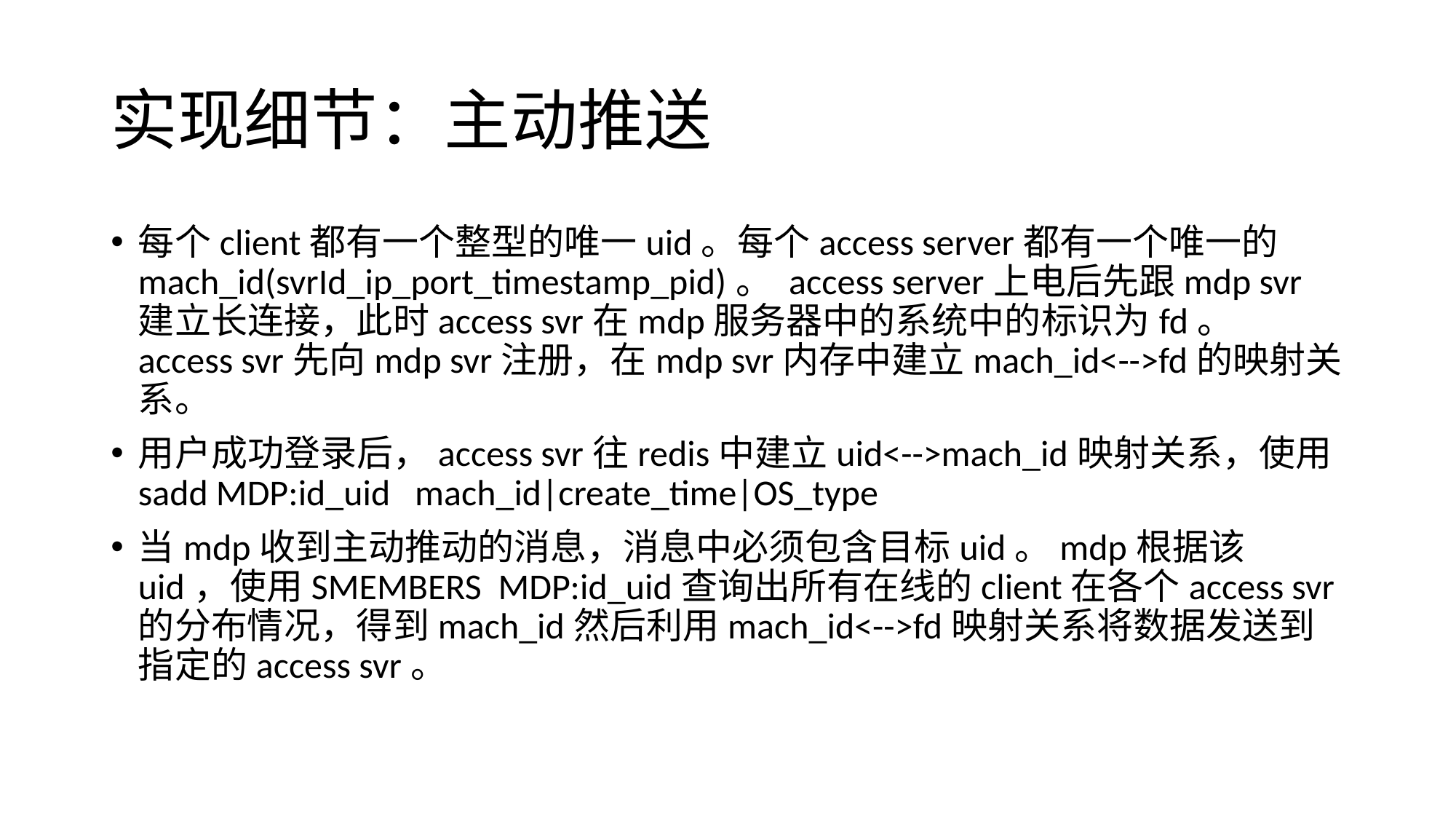

# 实现细节：主动推送
每个client都有一个整型的唯一uid。每个access server都有一个唯一的mach_id(svrId_ip_port_timestamp_pid)。 access server上电后先跟mdp svr建立长连接，此时access svr在mdp服务器中的系统中的标识为fd。 access svr先向mdp svr注册，在mdp svr内存中建立mach_id<-->fd的映射关系。
用户成功登录后，access svr往redis中建立uid<-->mach_id映射关系，使用sadd MDP:id_uid   mach_id|create_time|OS_type
当mdp收到主动推动的消息，消息中必须包含目标uid。mdp根据该uid，使用SMEMBERS  MDP:id_uid查询出所有在线的client在各个access svr的分布情况，得到mach_id然后利用mach_id<-->fd映射关系将数据发送到指定的access svr。